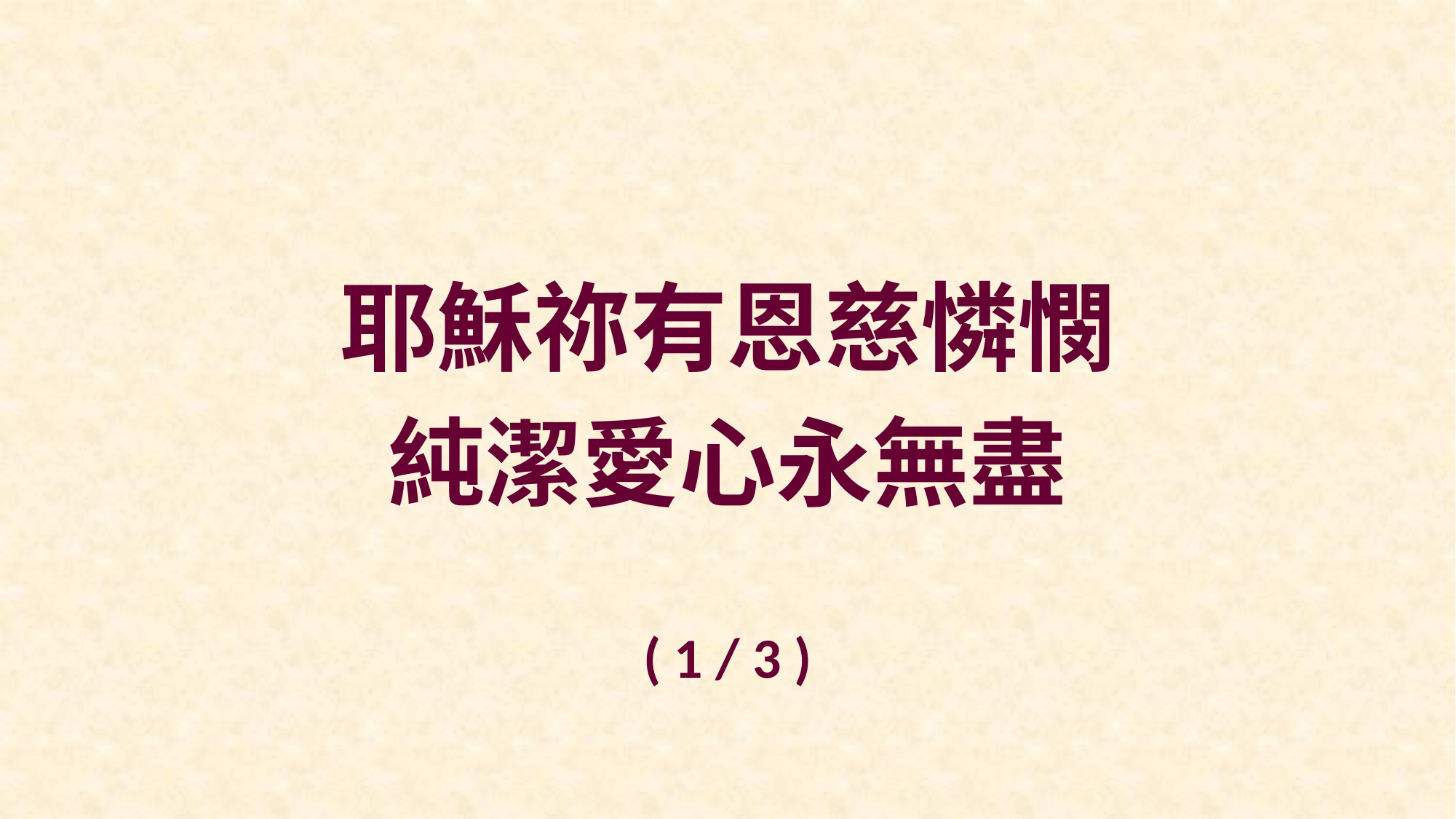

耶穌祢有恩慈憐憫
純潔愛心永無盡
( 1 / 3 )